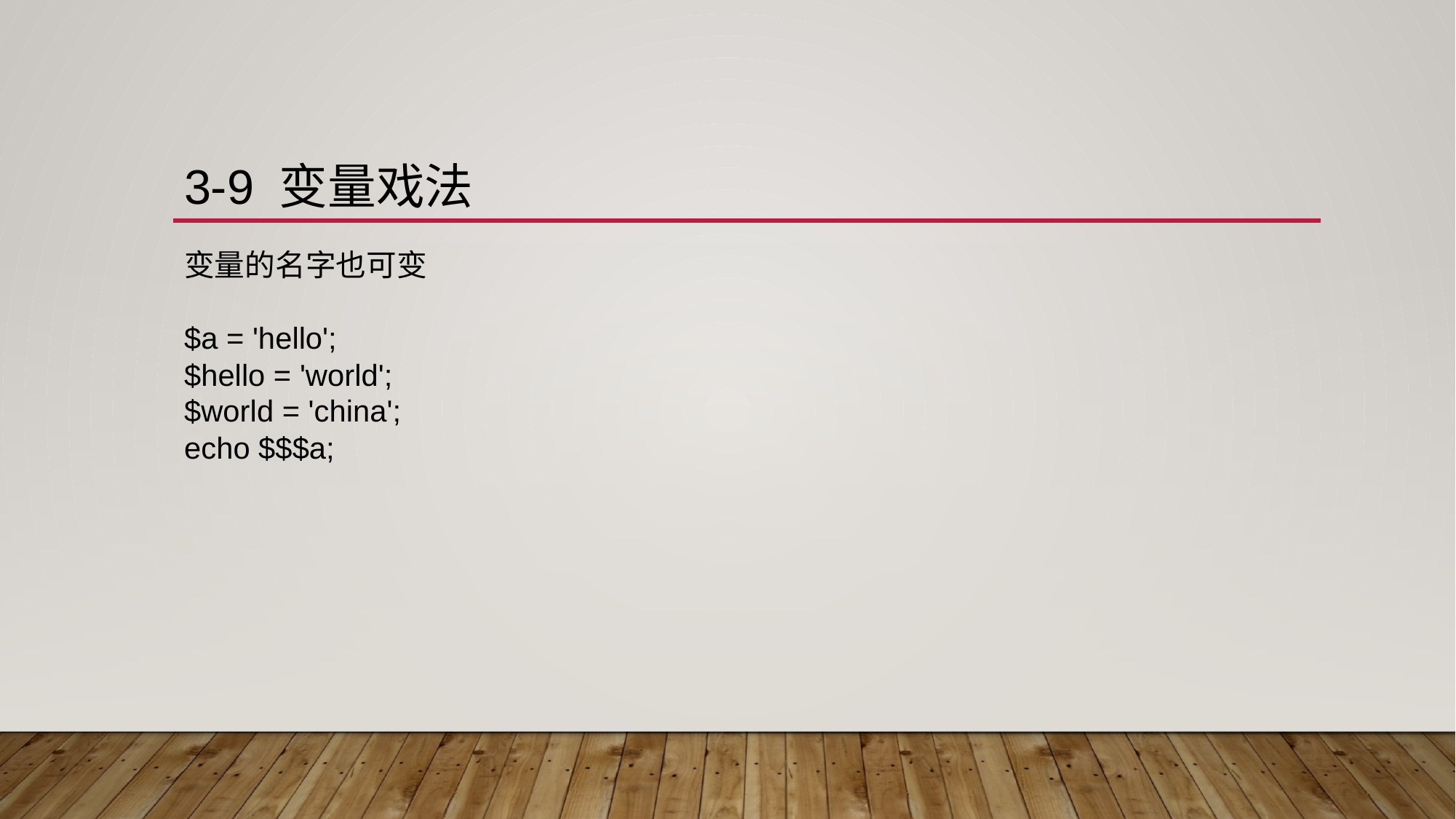

# 3-9 变量戏法
变量的名字也可变

$a = 'hello';
$hello = 'world';
$world = 'china';
echo $$$a;